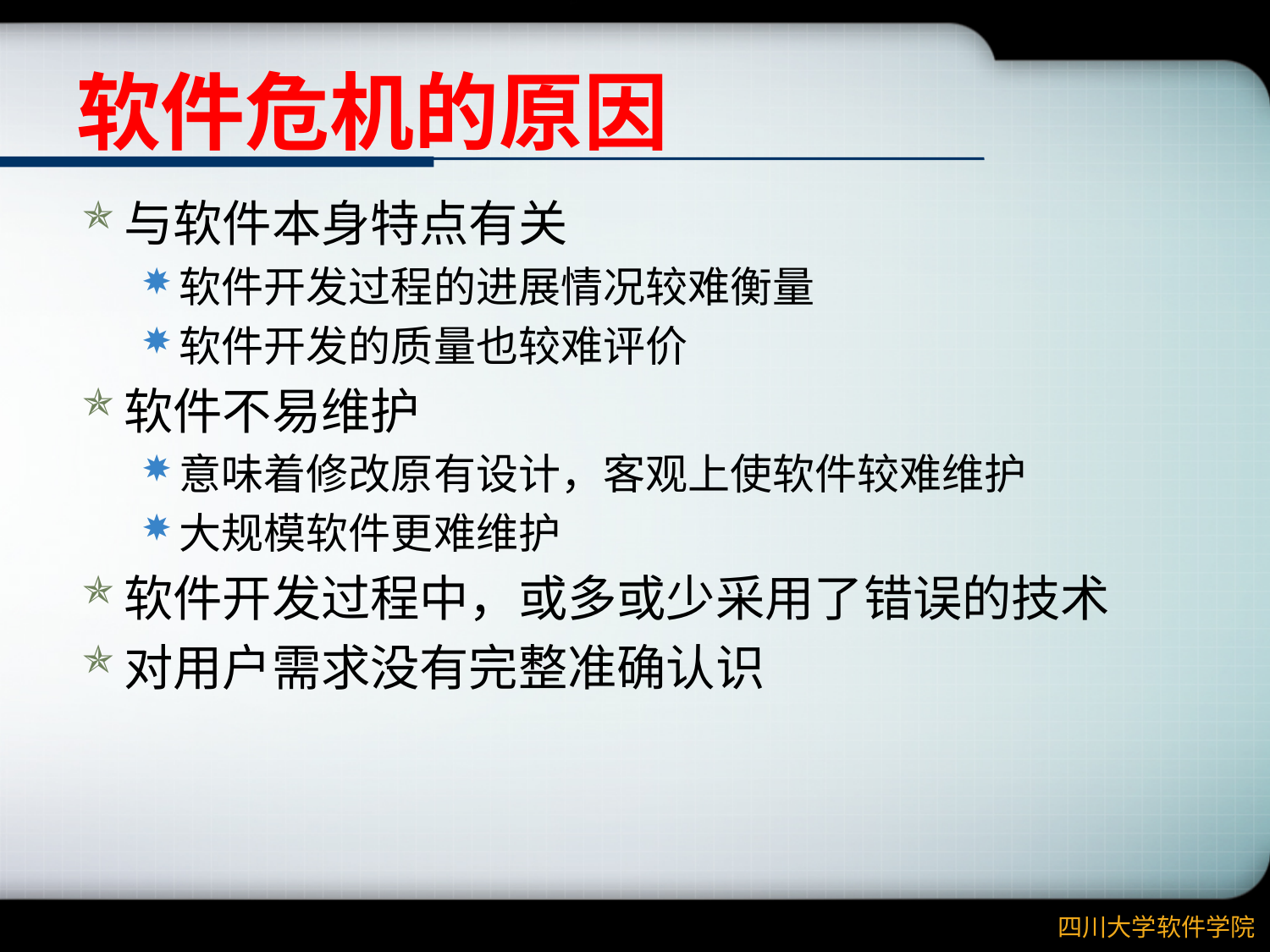

# 软件危机的原因
与软件本身特点有关
软件开发过程的进展情况较难衡量
软件开发的质量也较难评价
软件不易维护
意味着修改原有设计，客观上使软件较难维护
大规模软件更难维护
软件开发过程中，或多或少采用了错误的技术
对用户需求没有完整准确认识